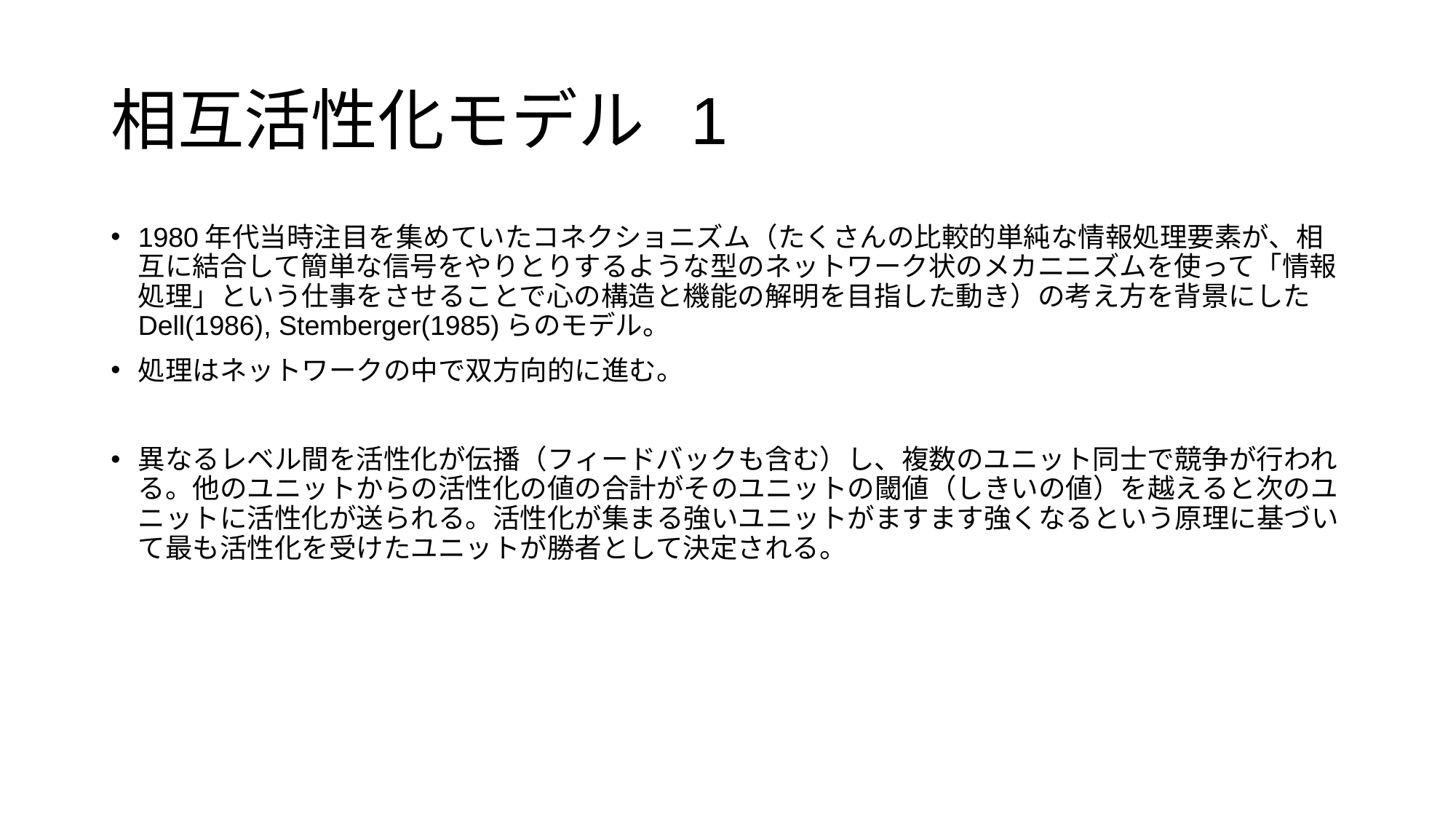

# 相互活性化モデル  1
1980年代当時注目を集めていたコネクショニズム（たくさんの比較的単純な情報処理要素が、相互に結合して簡単な信号をやりとりするような型のネットワーク状のメカニニズムを使って「情報処理」という仕事をさせることで心の構造と機能の解明を目指した動き）の考え方を背景にしたDell(1986), Stemberger(1985)らのモデル。
処理はネットワークの中で双方向的に進む。

異なるレベル間を活性化が伝播（フィードバックも含む）し、複数のユニット同士で競争が行われる。他のユニットからの活性化の値の合計がそのユニットの閾値（しきいの値）を越えると次のユニットに活性化が送られる。活性化が集まる強いユニットがますます強くなるという原理に基づいて最も活性化を受けたユニットが勝者として決定される。